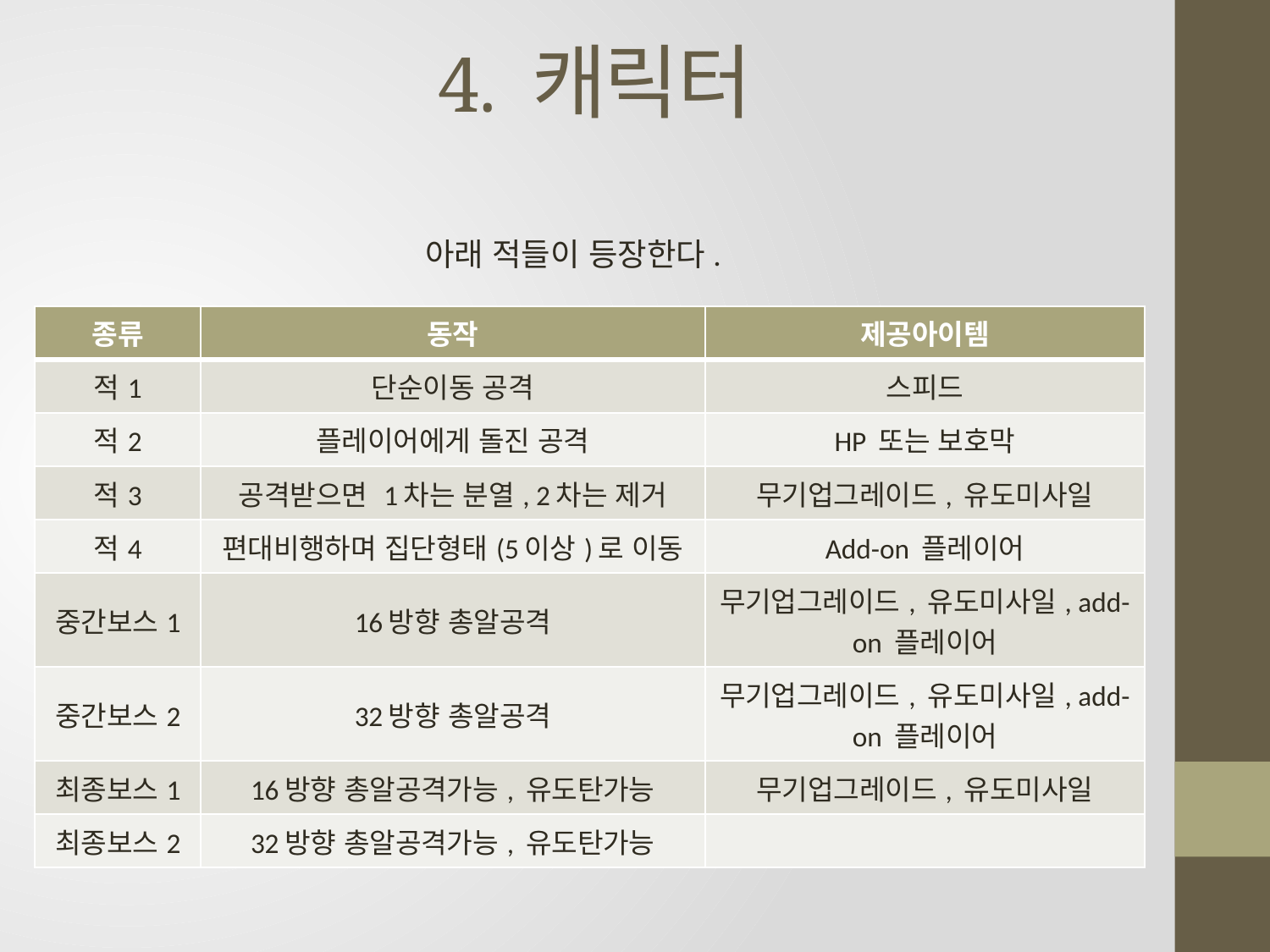

# 4. 캐릭터
아래 적들이 등장한다.
| 종류 | 동작 | 제공아이템 |
| --- | --- | --- |
| 적1 | 단순이동 공격 | 스피드 |
| 적2 | 플레이어에게 돌진 공격 | HP 또는 보호막 |
| 적3 | 공격받으면 1차는 분열, 2차는 제거 | 무기업그레이드, 유도미사일 |
| 적4 | 편대비행하며 집단형태(5이상)로 이동 | Add-on 플레이어 |
| 중간보스1 | 16방향 총알공격 | 무기업그레이드, 유도미사일, add-on 플레이어 |
| 중간보스2 | 32방향 총알공격 | 무기업그레이드, 유도미사일, add-on 플레이어 |
| 최종보스1 | 16방향 총알공격가능, 유도탄가능 | 무기업그레이드, 유도미사일 |
| 최종보스2 | 32방향 총알공격가능, 유도탄가능 |  |